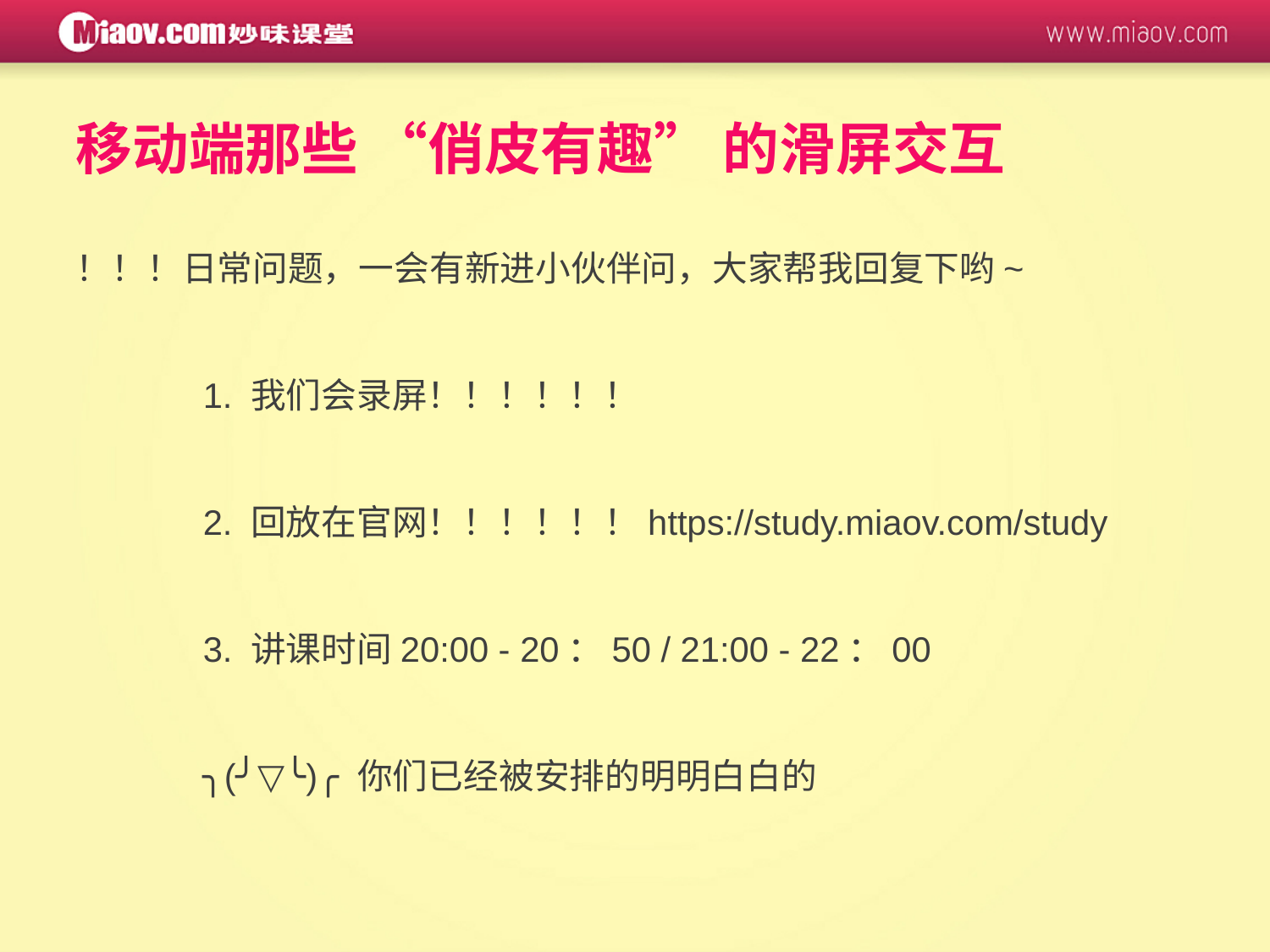

# 移动端那些 “俏皮有趣” 的滑屏交互
！！！日常问题，一会有新进小伙伴问，大家帮我回复下哟~

	1. 我们会录屏！！！！！！

	2. 回放在官网！！！！！！https://study.miaov.com/study

	3. 讲课时间20:00 - 20：50 / 21:00 - 22：00

	╮(╯▽╰)╭ 你们已经被安排的明明白白的